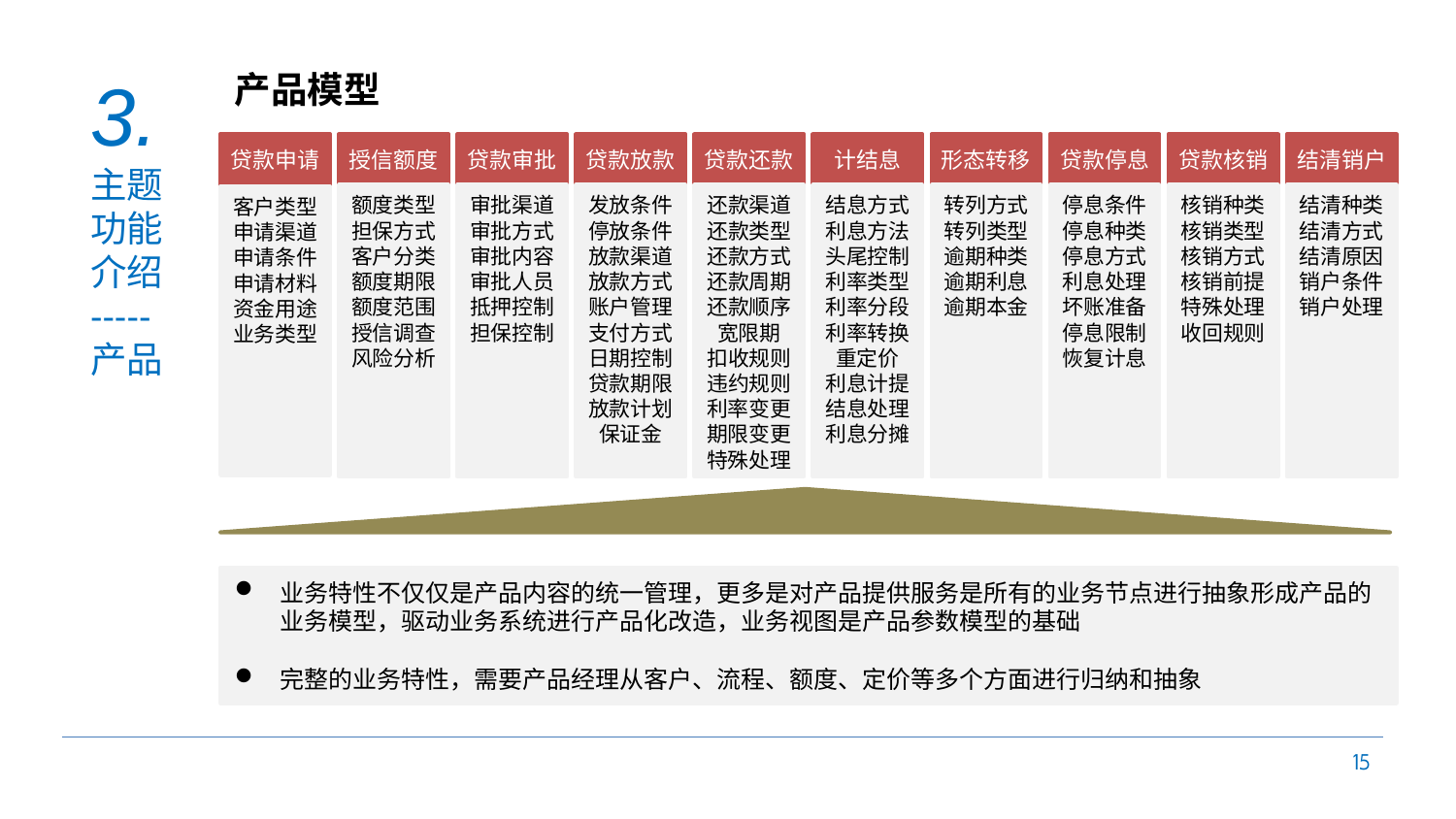

# 3. 主题 功能 介绍 ----- 产品
产品模型
贷款申请
授信额度
贷款审批
贷款放款
贷款还款
计结息
形态转移
贷款停息
贷款核销
结清销户
还款渠道
还款类型
还款方式
还款周期
还款顺序
宽限期
扣收规则
违约规则
利率变更
期限变更
特殊处理

额度类型
担保方式
客户分类
额度期限
额度范围
授信调查
风险分析
审批渠道
审批方式
审批内容
审批人员
抵押控制
担保控制

发放条件
停放条件
放款渠道
放款方式
账户管理
支付方式
日期控制
贷款期限
放款计划
保证金

结息方式
利息方法
头尾控制
利率类型
利率分段
利率转换
重定价
利息计提
结息处理
利息分摊

转列方式
转列类型
逾期种类
逾期利息
逾期本金

停息条件
停息种类
停息方式
利息处理
坏账准备
停息限制
恢复计息

核销种类
核销类型
核销方式
核销前提
特殊处理
收回规则

结清种类
结清方式
结清原因
销户条件
销户处理

客户类型
申请渠道
申请条件
申请材料
资金用途
业务类型

业务特性不仅仅是产品内容的统一管理，更多是对产品提供服务是所有的业务节点进行抽象形成产品的业务模型，驱动业务系统进行产品化改造，业务视图是产品参数模型的基础

完整的业务特性，需要产品经理从客户、流程、额度、定价等多个方面进行归纳和抽象
15